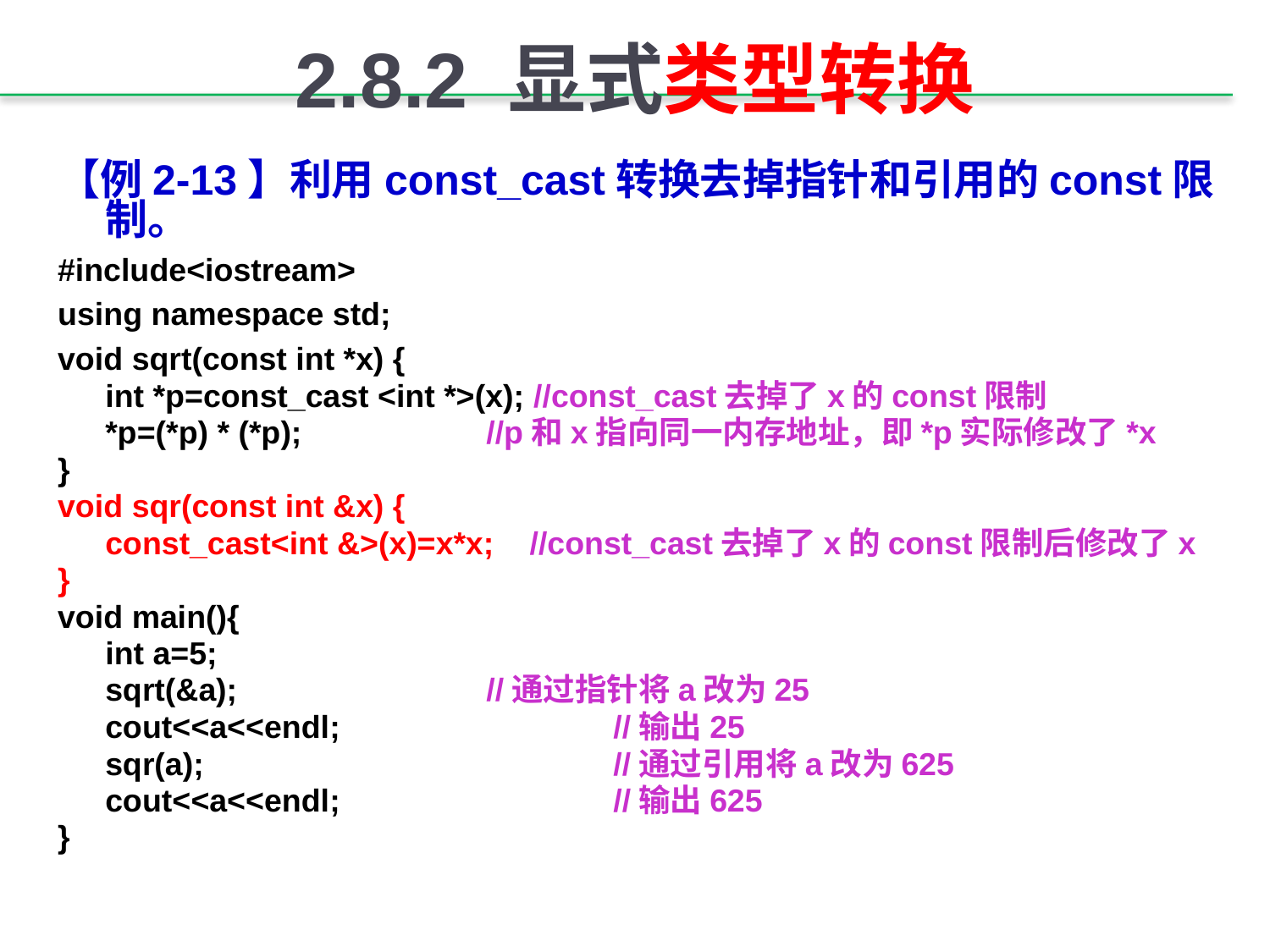

# 2.8.2 显式类型转换
【例2-13】利用const_cast转换去掉指针和引用的const限制。
#include<iostream>
using namespace std;
void sqrt(const int *x) {
	int *p=const_cast <int *>(x); //const_cast去掉了x的const限制
	*p=(*p) * (*p);		//p和x指向同一内存地址，即*p实际修改了*x
}
void sqr(const int &x) {
	const_cast<int &>(x)=x*x;    //const_cast去掉了x的const限制后修改了x
}
void main(){
	int a=5;
	sqrt(&a);         		//通过指针将a改为25
	cout<<a<<endl;   		//输出25
	sqr(a);           			//通过引用将a改为625
	cout<<a<<endl;    		//输出625
}